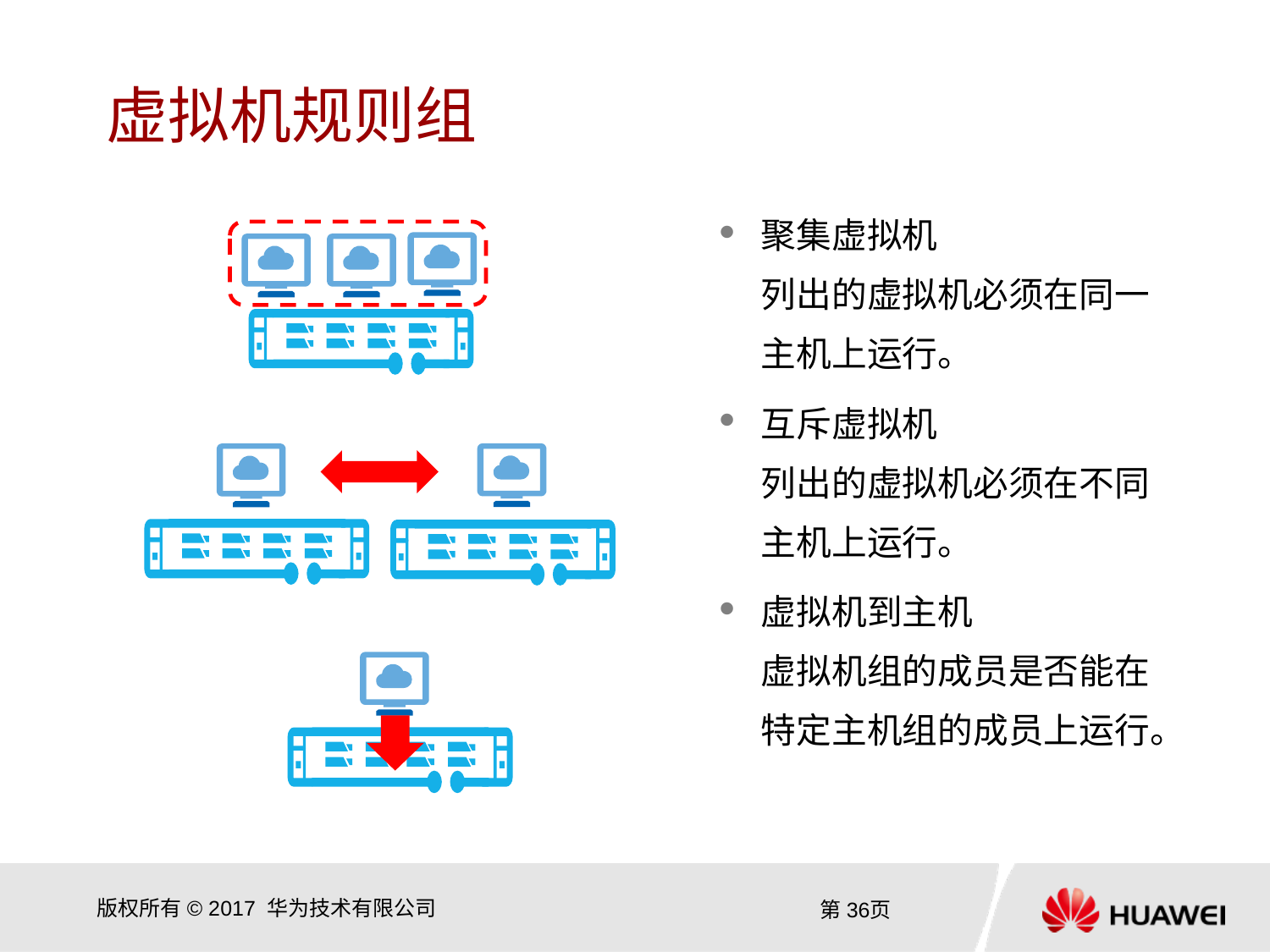

# 虚拟机规则组
聚集虚拟机
列出的虚拟机必须在同一主机上运行。
互斥虚拟机
列出的虚拟机必须在不同主机上运行。
虚拟机到主机
虚拟机组的成员是否能在特定主机组的成员上运行。